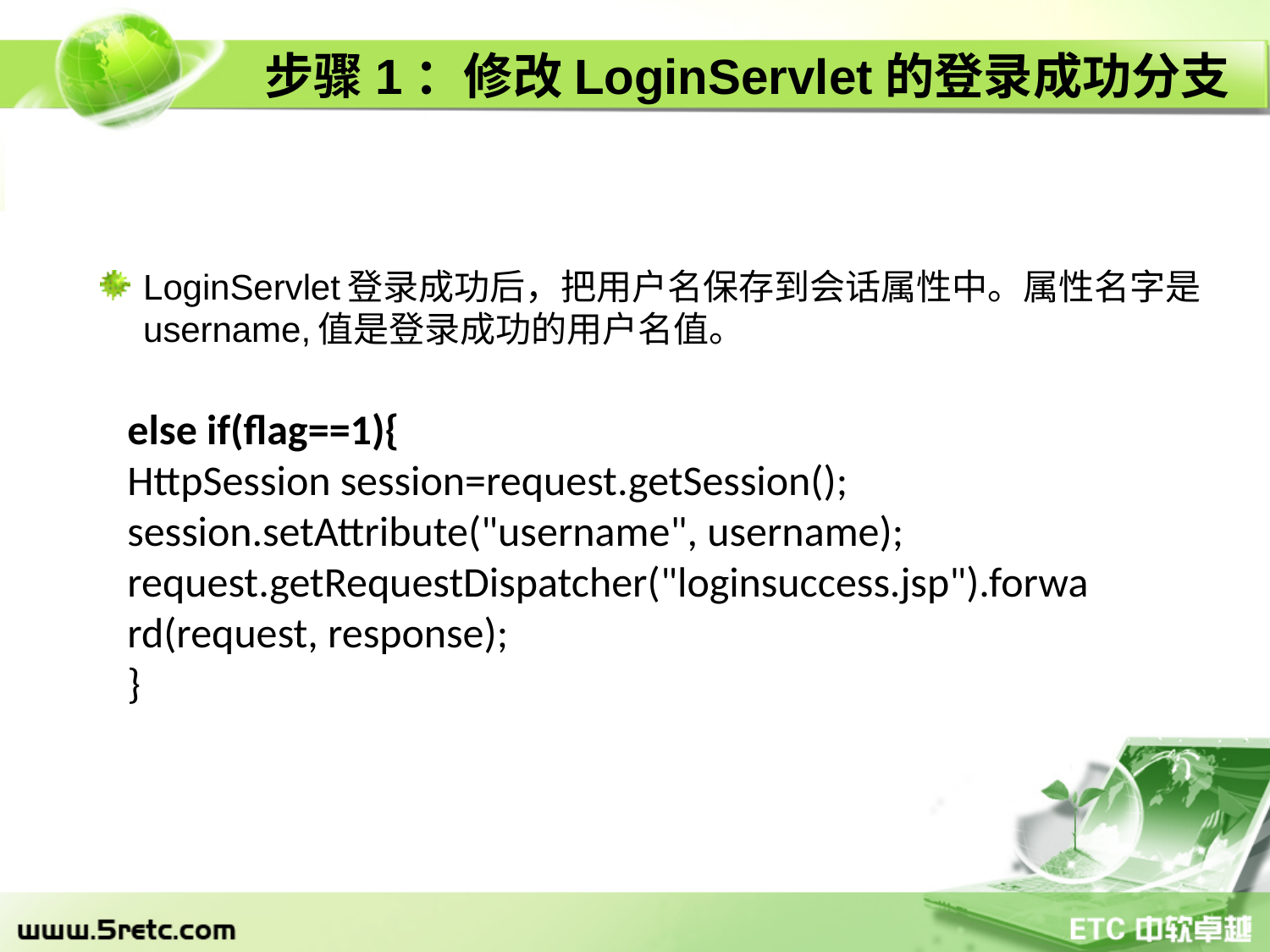

# 步骤1：修改LoginServlet的登录成功分支
LoginServlet登录成功后，把用户名保存到会话属性中。属性名字是username,值是登录成功的用户名值。
else if(flag==1){
HttpSession session=request.getSession();
session.setAttribute("username", username);
request.getRequestDispatcher("loginsuccess.jsp").forward(request, response);
}